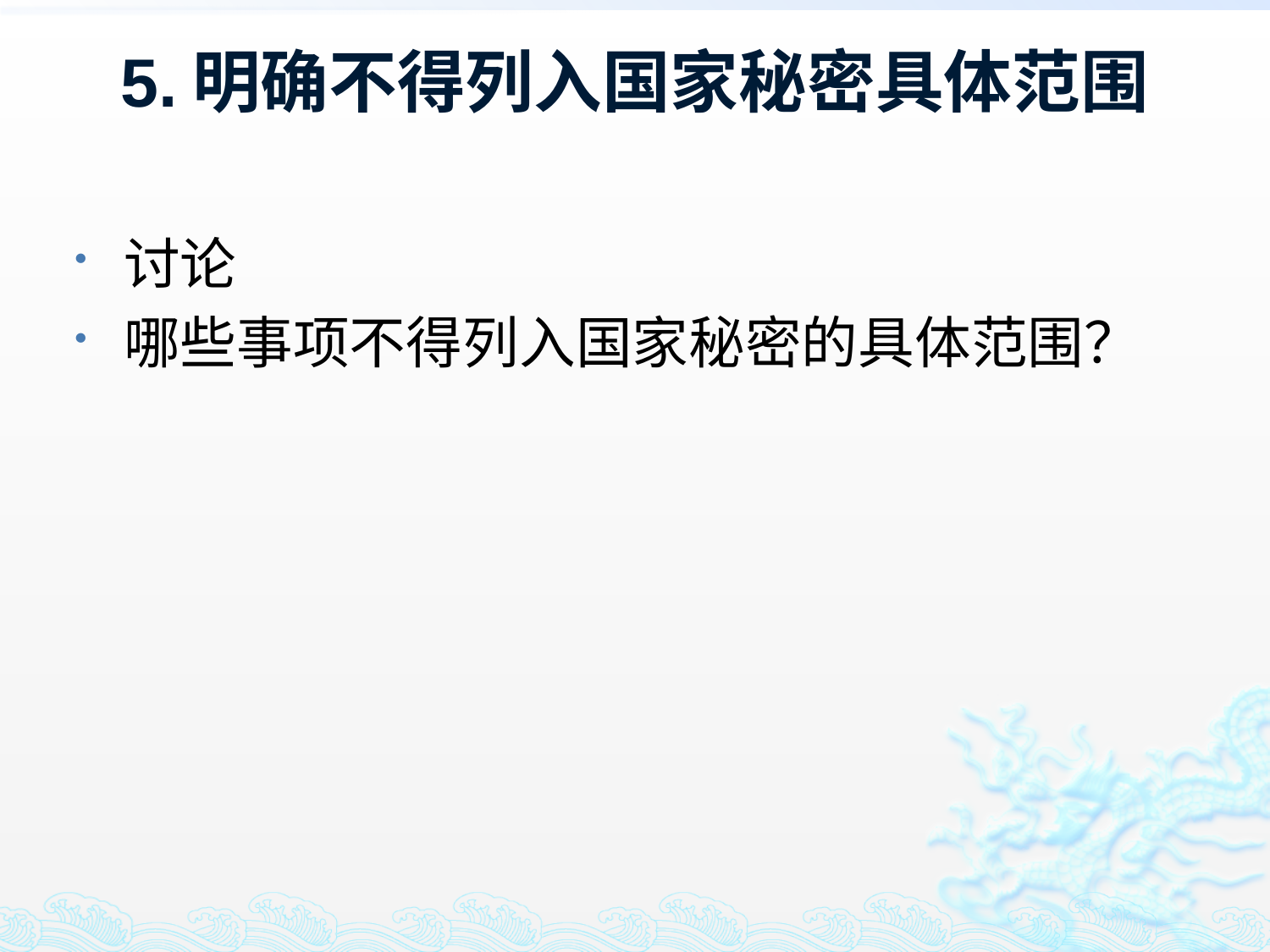

# 5.明确不得列入国家秘密具体范围
讨论
哪些事项不得列入国家秘密的具体范围？